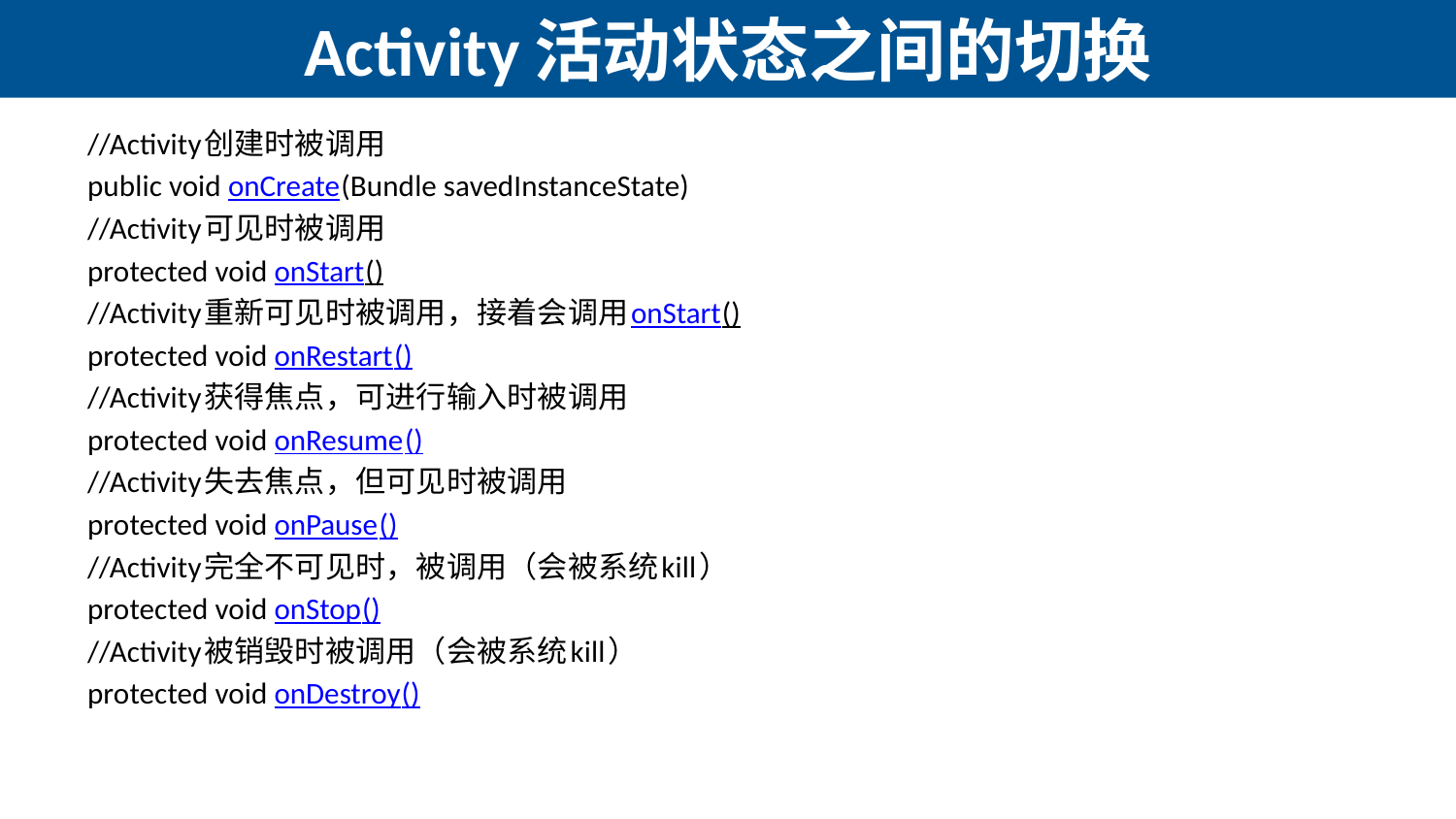

# Activity活动状态之间的切换
//Activity创建时被调用
public void onCreate(Bundle savedInstanceState)
//Activity可见时被调用
protected void onStart()
//Activity重新可见时被调用，接着会调用onStart()
protected void onRestart()
//Activity获得焦点，可进行输入时被调用
protected void onResume()
//Activity失去焦点，但可见时被调用
protected void onPause()
//Activity完全不可见时，被调用（会被系统kill）
protected void onStop()
//Activity被销毁时被调用（会被系统kill）
protected void onDestroy()